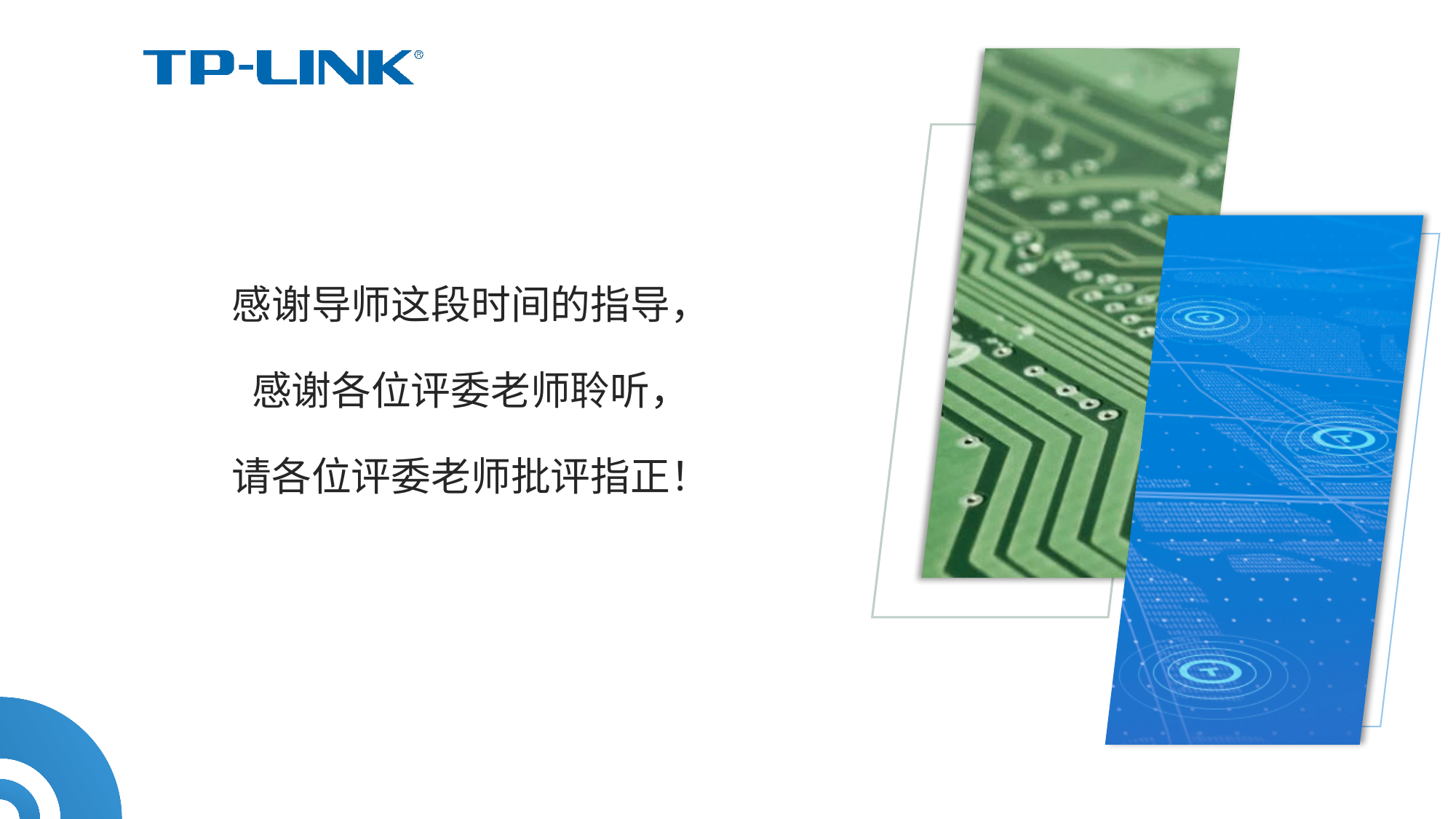

感谢导师这段时间的指导，
感谢各位评委老师聆听，
请各位评委老师批评指正！